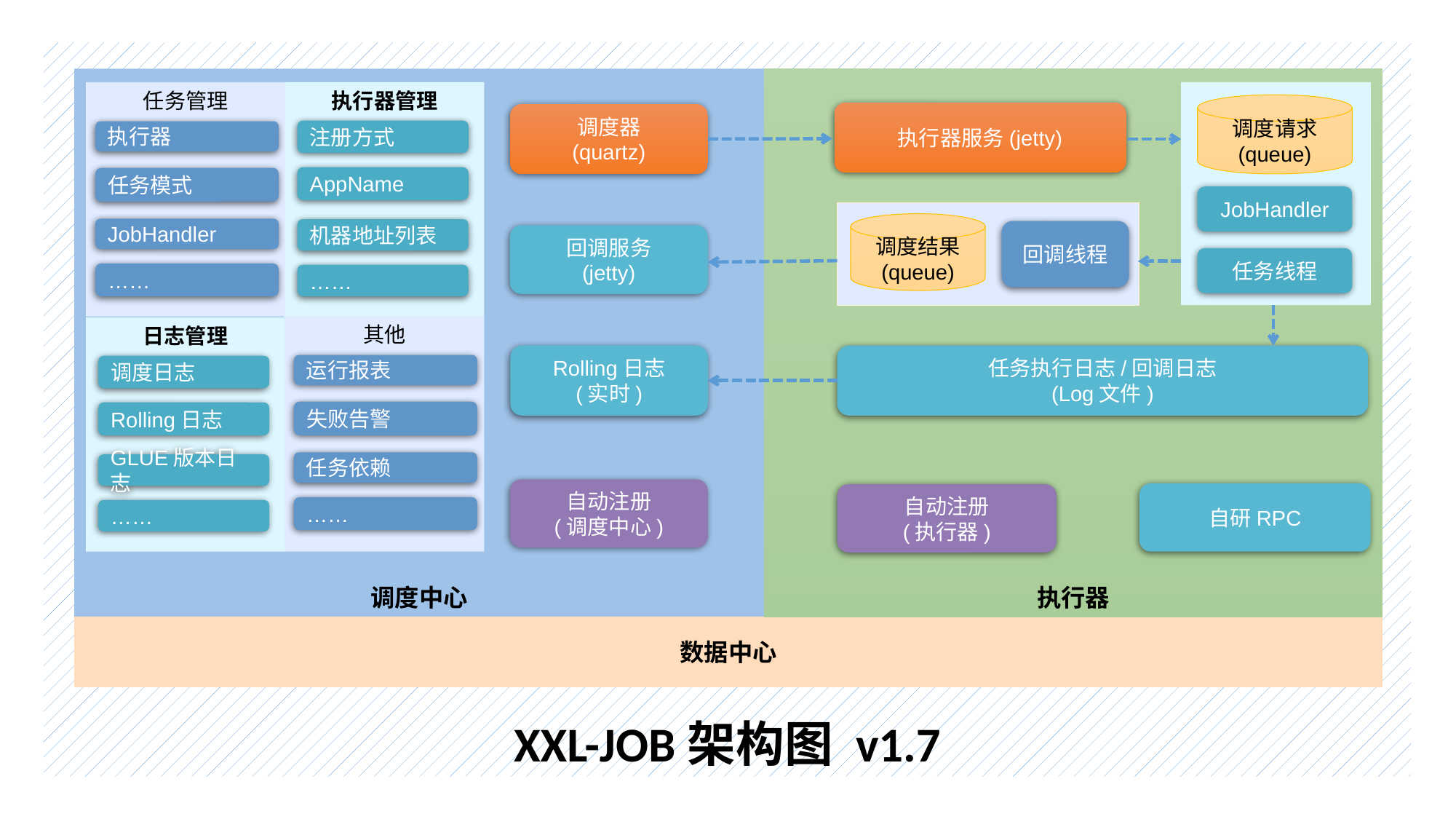

XXL-JOB架构图 v1.7
调度中心
执行器
任务管理
执行器管理

调度请求
(queue)
执行器服务(jetty)
调度器
(quartz)
注册方式
执行器
AppName
任务模式
JobHandler

调度结果
(queue)
JobHandler
机器地址列表
回调线程
回调服务
(jetty)
任务线程
……
……
其他
日志管理
任务执行日志/回调日志
(Log文件)
Rolling日志
(实时)
运行报表
调度日志
失败告警
Rolling日志
任务依赖
GLUE版本日志
自动注册
(调度中心)
自研RPC
自动注册
(执行器)
……
……
数据中心
注册中心